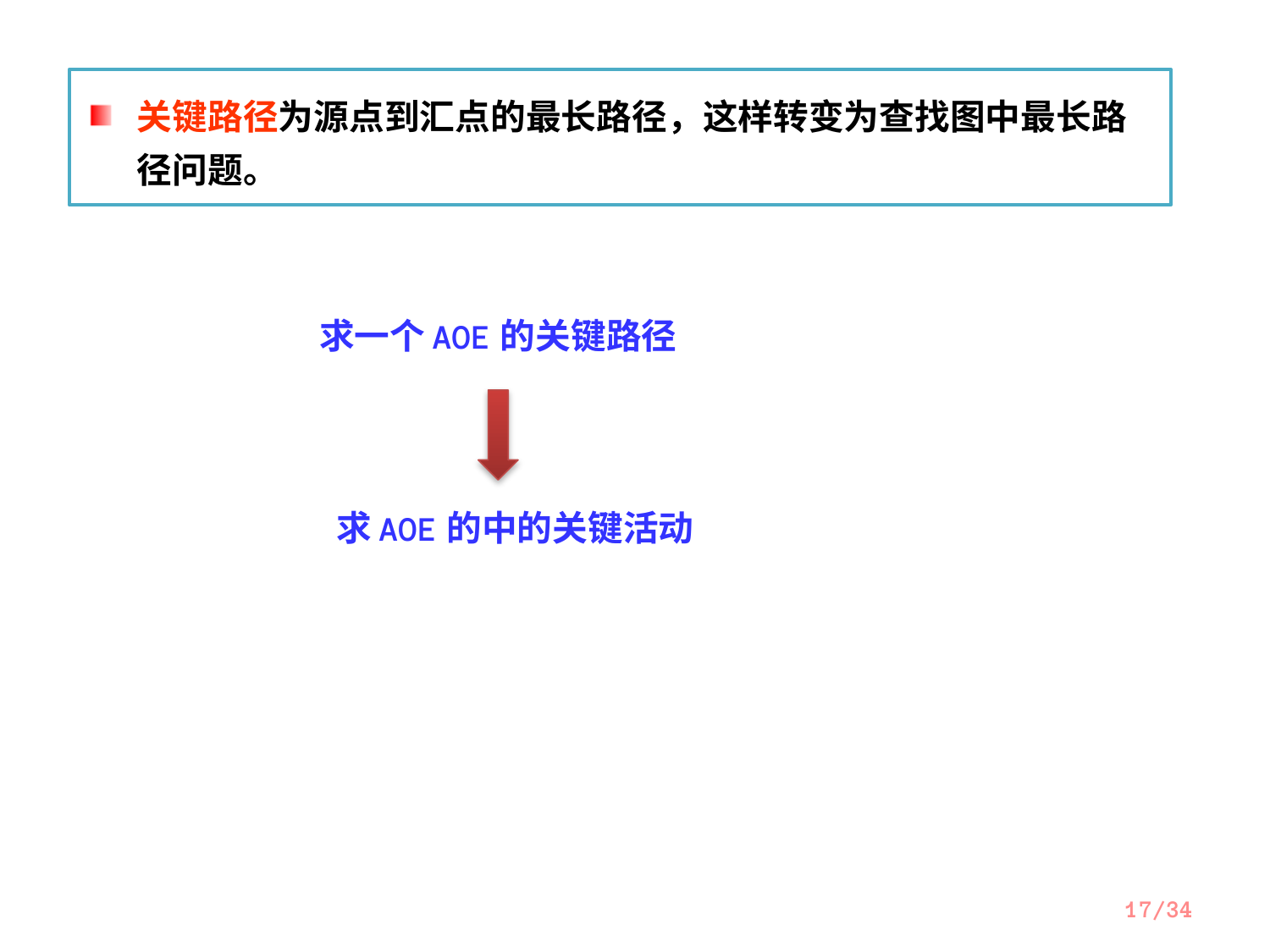

关键路径为源点到汇点的最长路径，这样转变为查找图中最长路径问题。
求一个AOE的关键路径

求AOE的中的关键活动
17/34